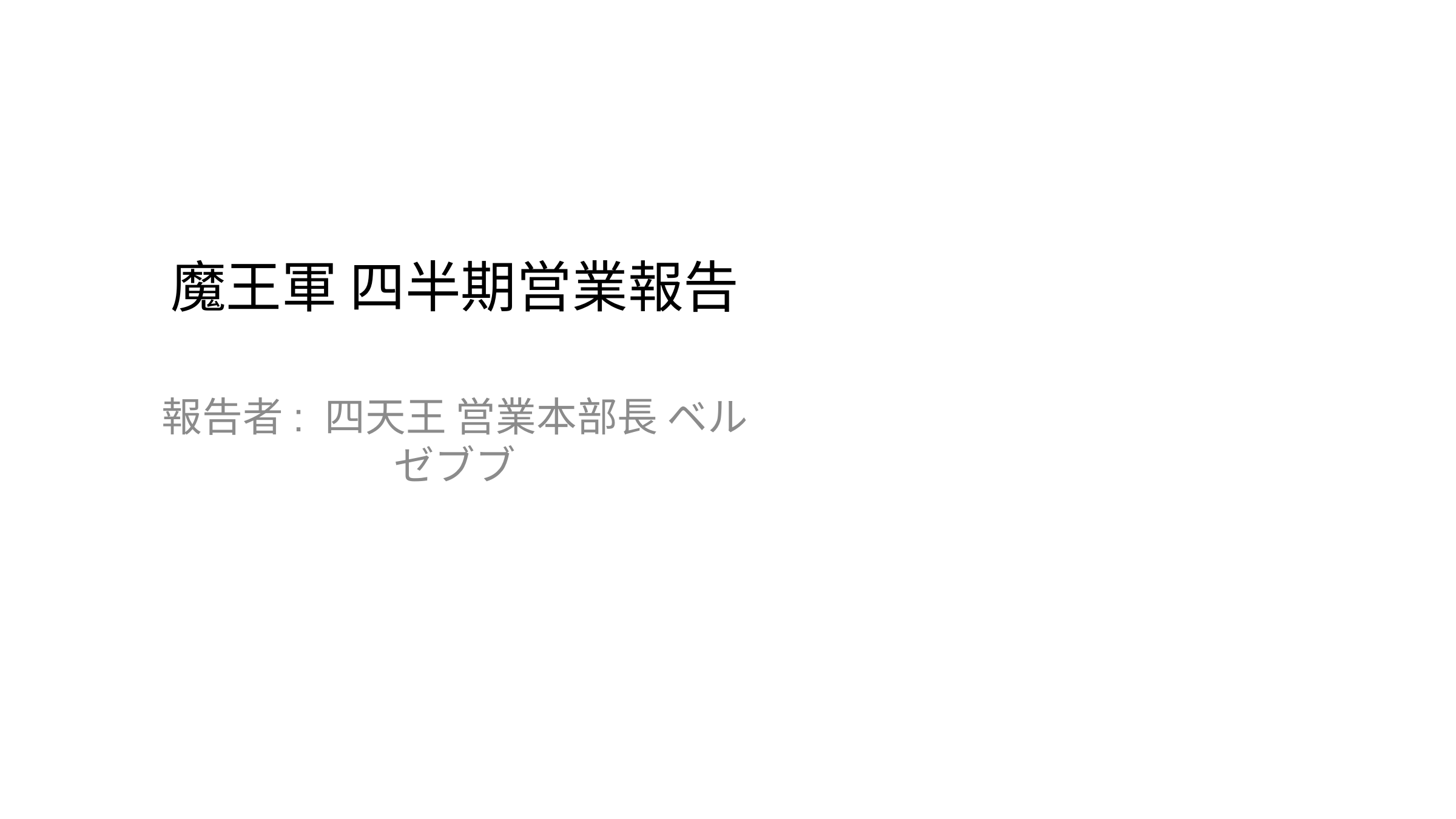

# 魔王軍 四半期営業報告
報告者: 四天王 営業本部長 ベルゼブブ